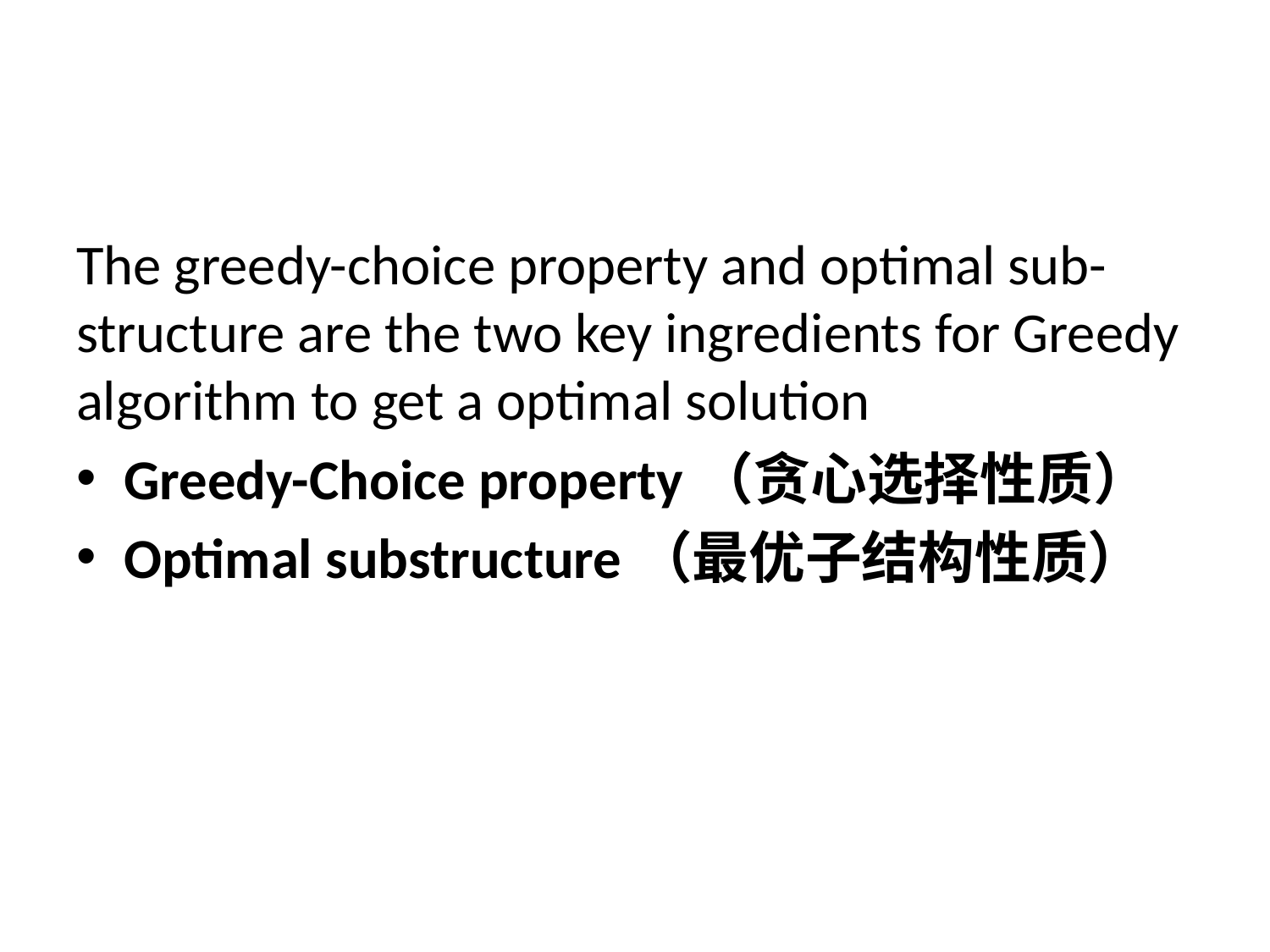

#
The greedy-choice property and optimal sub-structure are the two key ingredients for Greedy algorithm to get a optimal solution
Greedy-Choice property（贪心选择性质）
Optimal substructure（最优子结构性质）